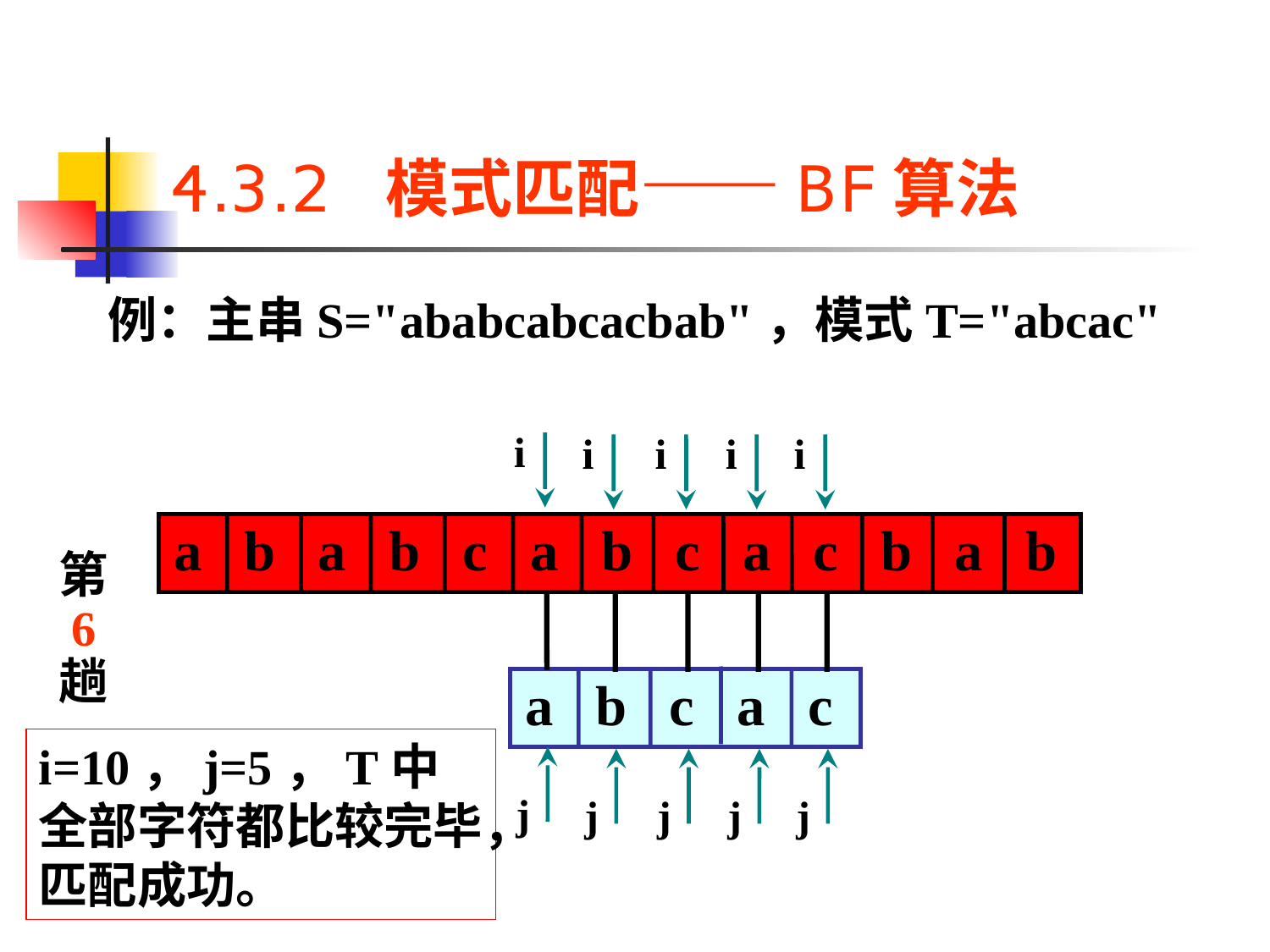

# 4.3.2  模式匹配——BF算法
例：主串S="ababcabcacbab"，模式T="abcac"
i

j
i

j
i

j
i

j
i

j
a   b   a   b   c   a   b   c   a   c   b   a   b

第
 6
趟

a   b   c   a   c

i=10，j=5，T中全部字符都比较完毕，匹配成功。